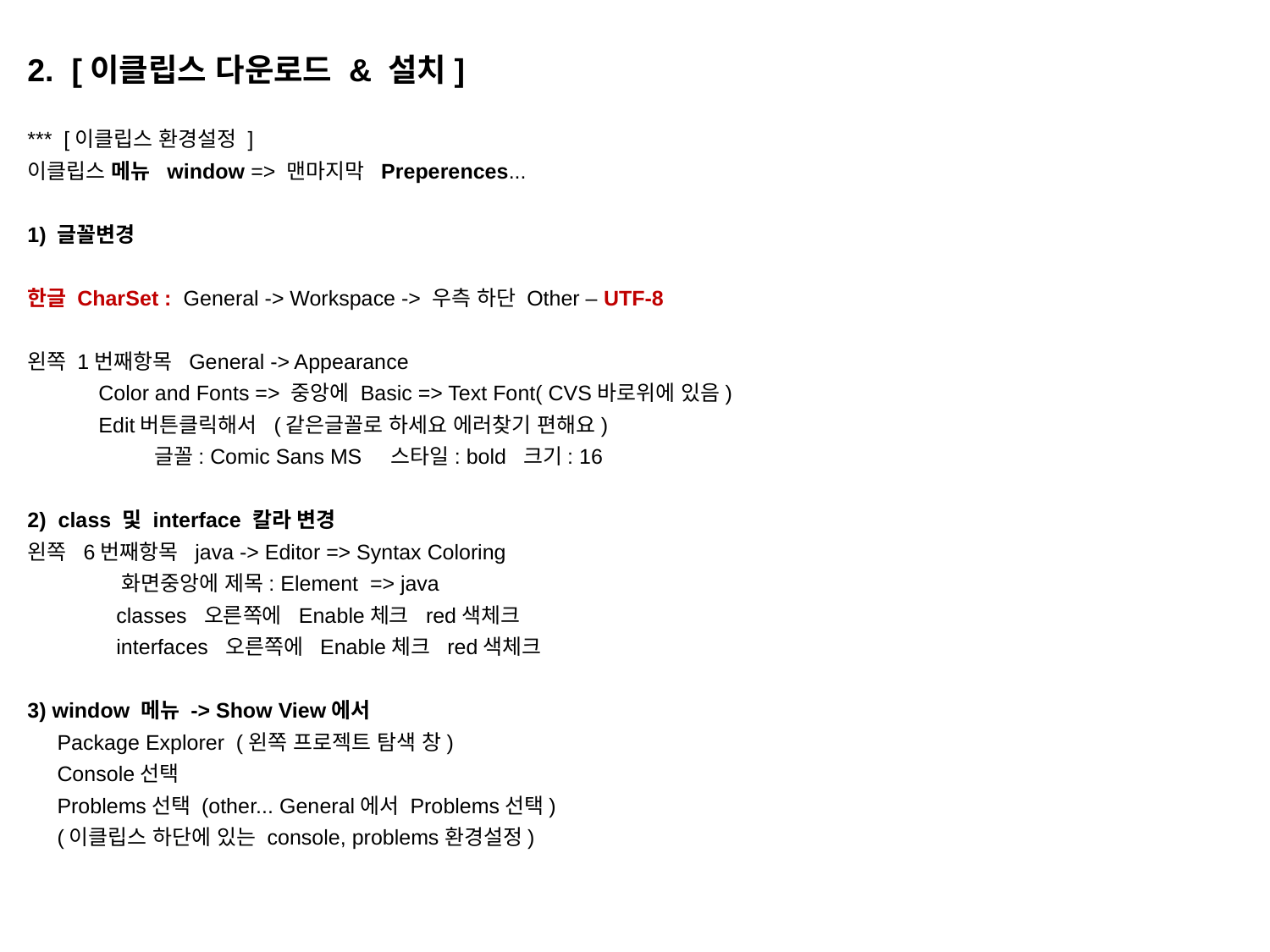

2.  [이클립스 다운로드 & 설치]
***  [이클립스 환경설정 ]
이클립스 메뉴  window => 맨마지막  Preperences...
1) 글꼴변경
한글 CharSet :  General -> Workspace -> 우측 하단 Other – UTF-8
왼쪽 1번째항목  General -> Appearance
            Color and Fonts => 중앙에 Basic => Text Font( CVS바로위에 있음)
            Edit버튼클릭해서  (같은글꼴로 하세요 에러찾기 편해요)
	글꼴: Comic Sans MS    스타일: bold  크기: 16

2)  class 및 interface 칼라 변경
왼쪽  6번째항목  java -> Editor => Syntax Coloring
               화면중앙에 제목: Element  => java
               classes  오른쪽에  Enable체크  red색체크
               interfaces  오른쪽에  Enable체크  red색체크

3) window 메뉴 -> Show View에서
     Package Explorer  (왼쪽 프로젝트 탐색 창)
     Console선택
     Problems선택 (other... General에서 Problems선택)
     (이클립스 하단에 있는 console, problems환경설정)